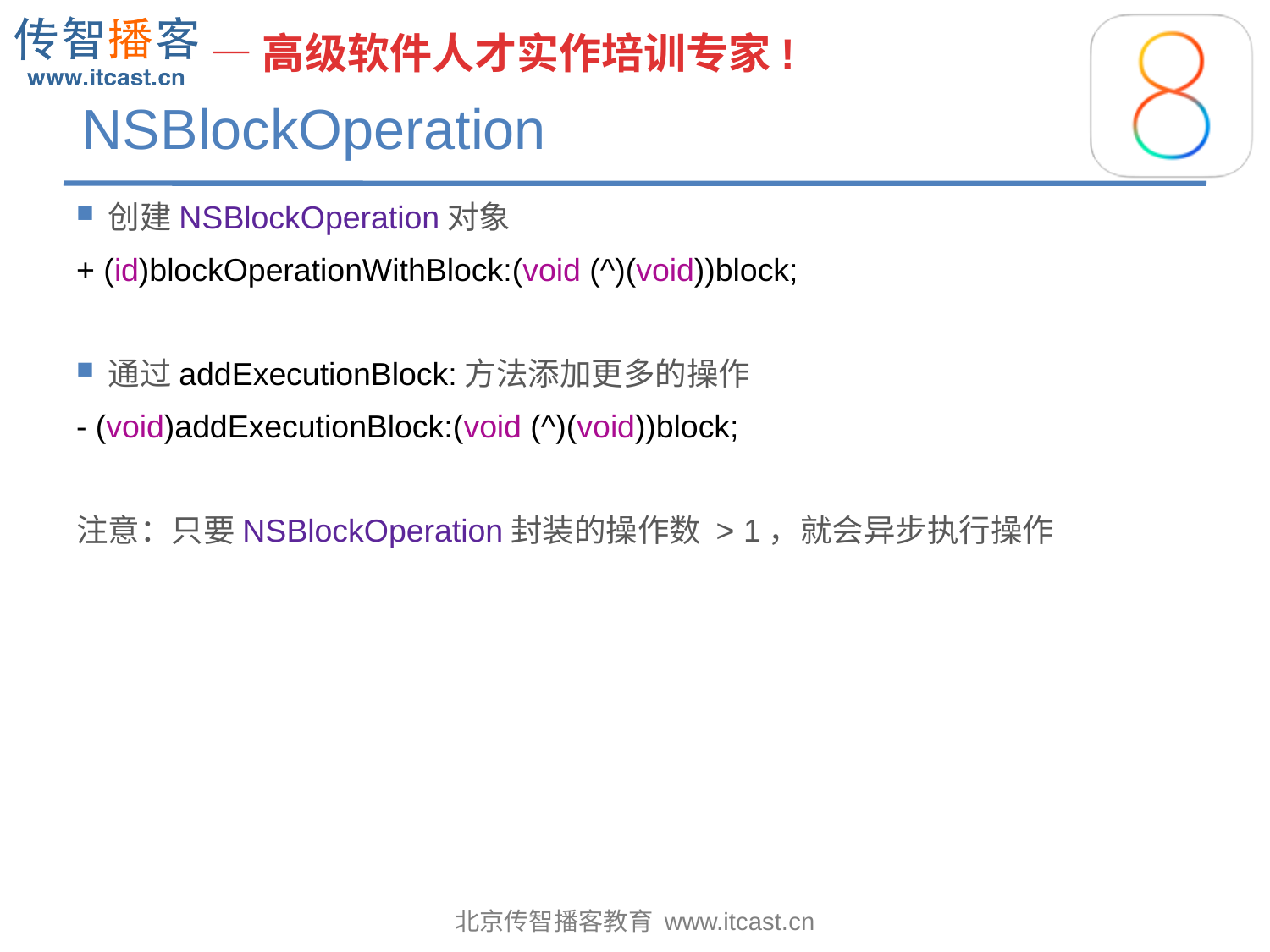

# NSBlockOperation
创建NSBlockOperation对象
+ (id)blockOperationWithBlock:(void (^)(void))block;

通过addExecutionBlock:方法添加更多的操作
- (void)addExecutionBlock:(void (^)(void))block;

注意：只要NSBlockOperation封装的操作数 > 1，就会异步执行操作